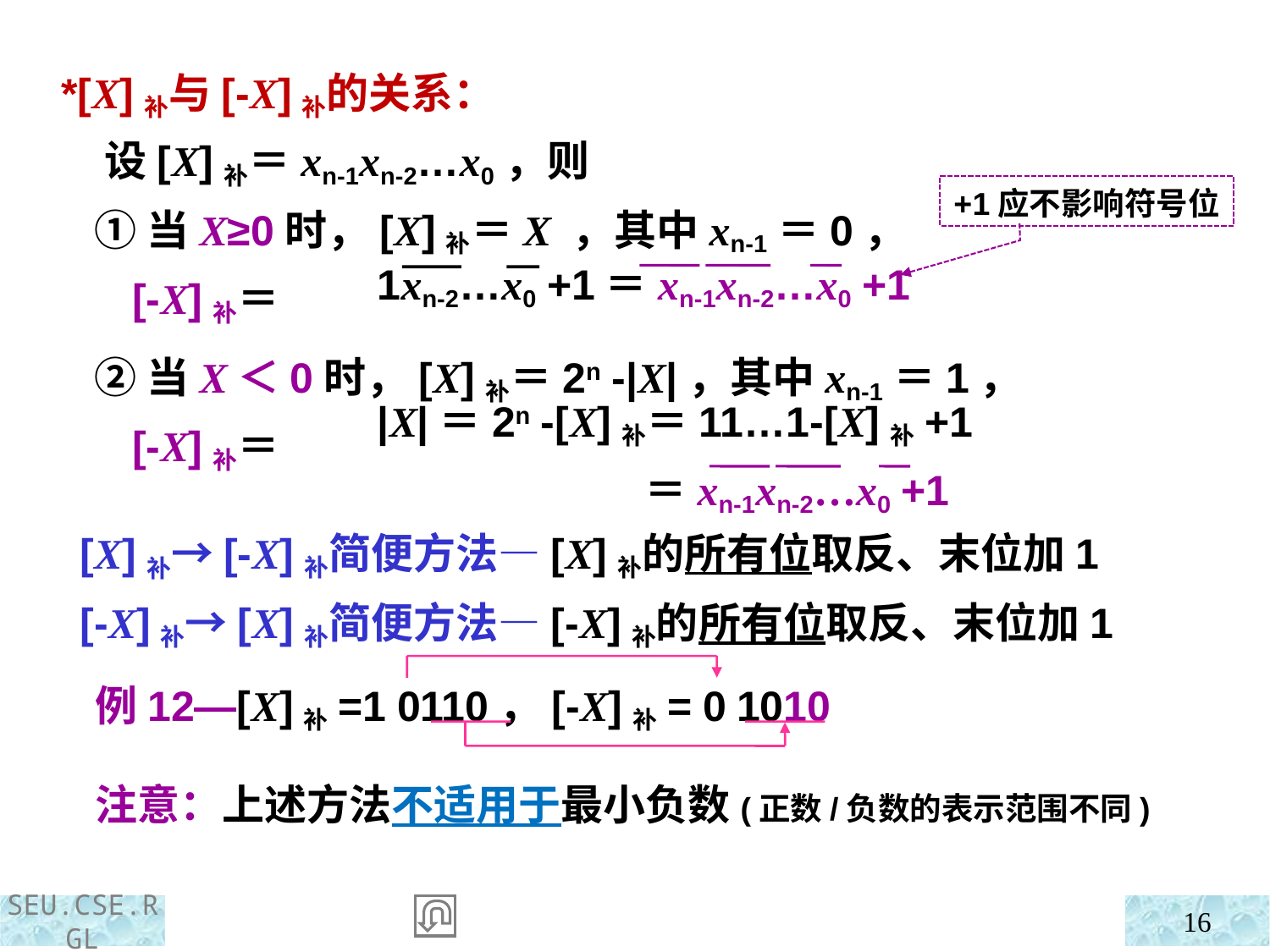

*[X]补与[-X]补的关系：
      设[X]补＝xn-1xn-2…x0，则
      ①当X≥0时，[X]补＝X ，其中xn-1＝0，
        [-X]补＝
      ②当X＜0时，[X]补＝2n -|X|，其中xn-1＝1，
        [-X]补＝
+1应不影响符号位
1xn-2…x0 +1＝xn-1xn-2…x0 +1

|X|＝2n -[X]补＝11…1-[X]补+1
                           ＝xn-1xn-2…x0 +1

    [X]补→[-X]补简便方法—[X]补的所有位取反、末位加1
    [-X]补→[X]补简便方法—[-X]补的所有位取反、末位加1

     例12—[X]补=1 0110，[-X]补= 0 1010
     注意：上述方法不适用于最小负数(正数/负数的表示范围不同)

16